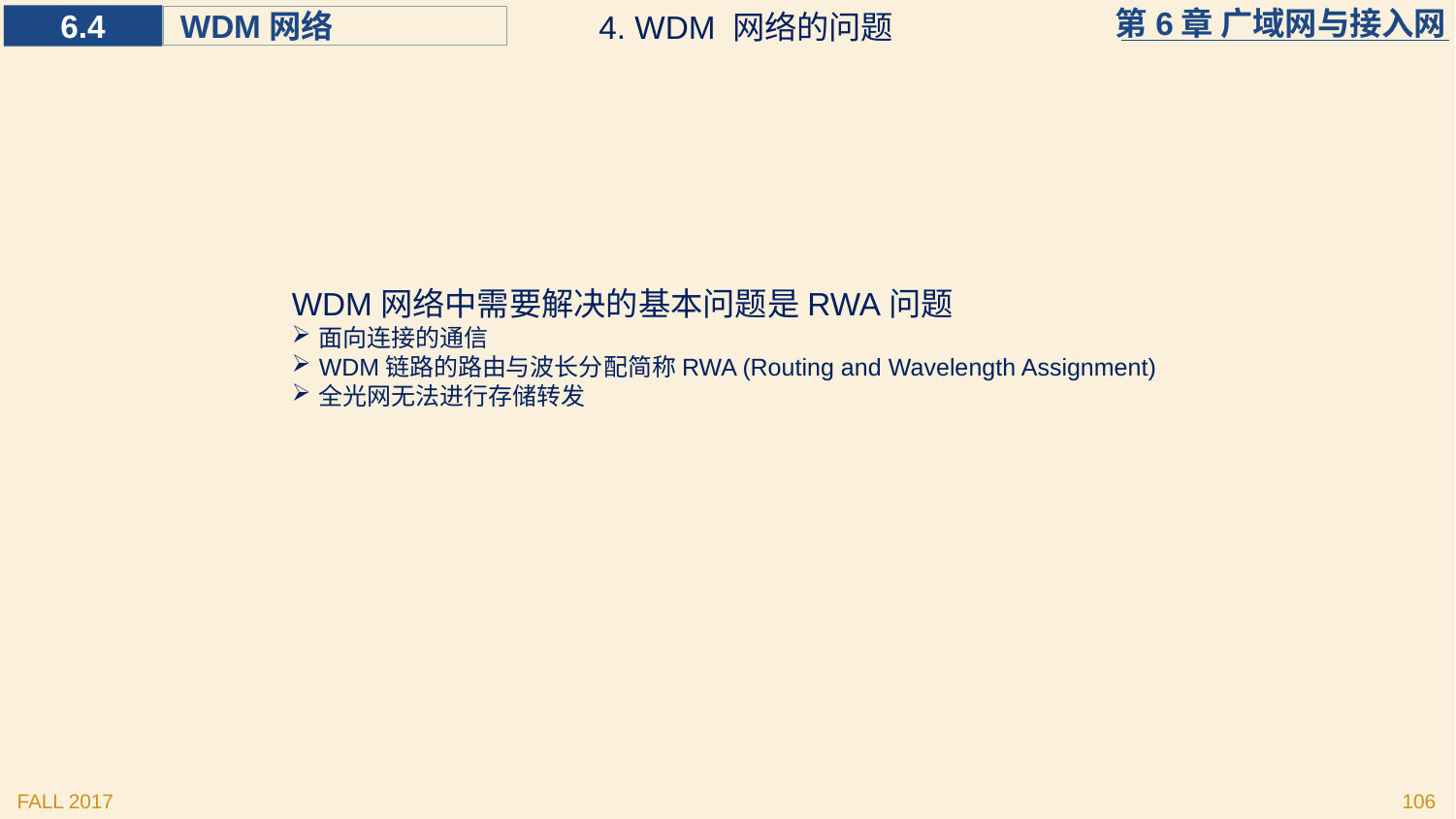

4. WDM 网络的问题
WDM网络中需要解决的基本问题是RWA问题
面向连接的通信
WDM链路的路由与波长分配简称RWA (Routing and Wavelength Assignment)
全光网无法进行存储转发